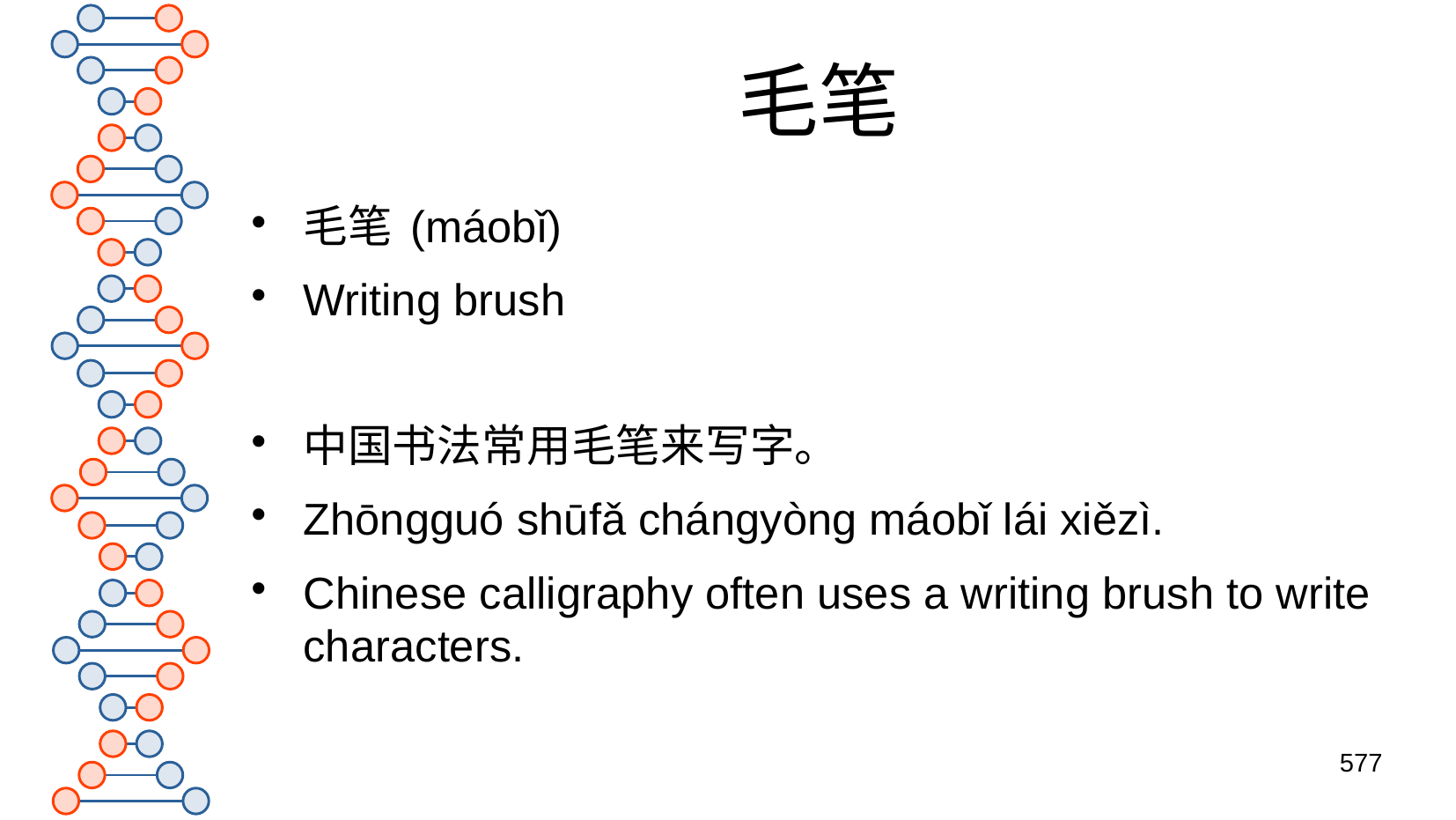

# 毛笔
毛笔 (máobǐ)
Writing brush

中国书法常用毛笔来写字。
Zhōngguó shūfǎ chángyòng máobǐ lái xiězì.
Chinese calligraphy often uses a writing brush to write characters.
577